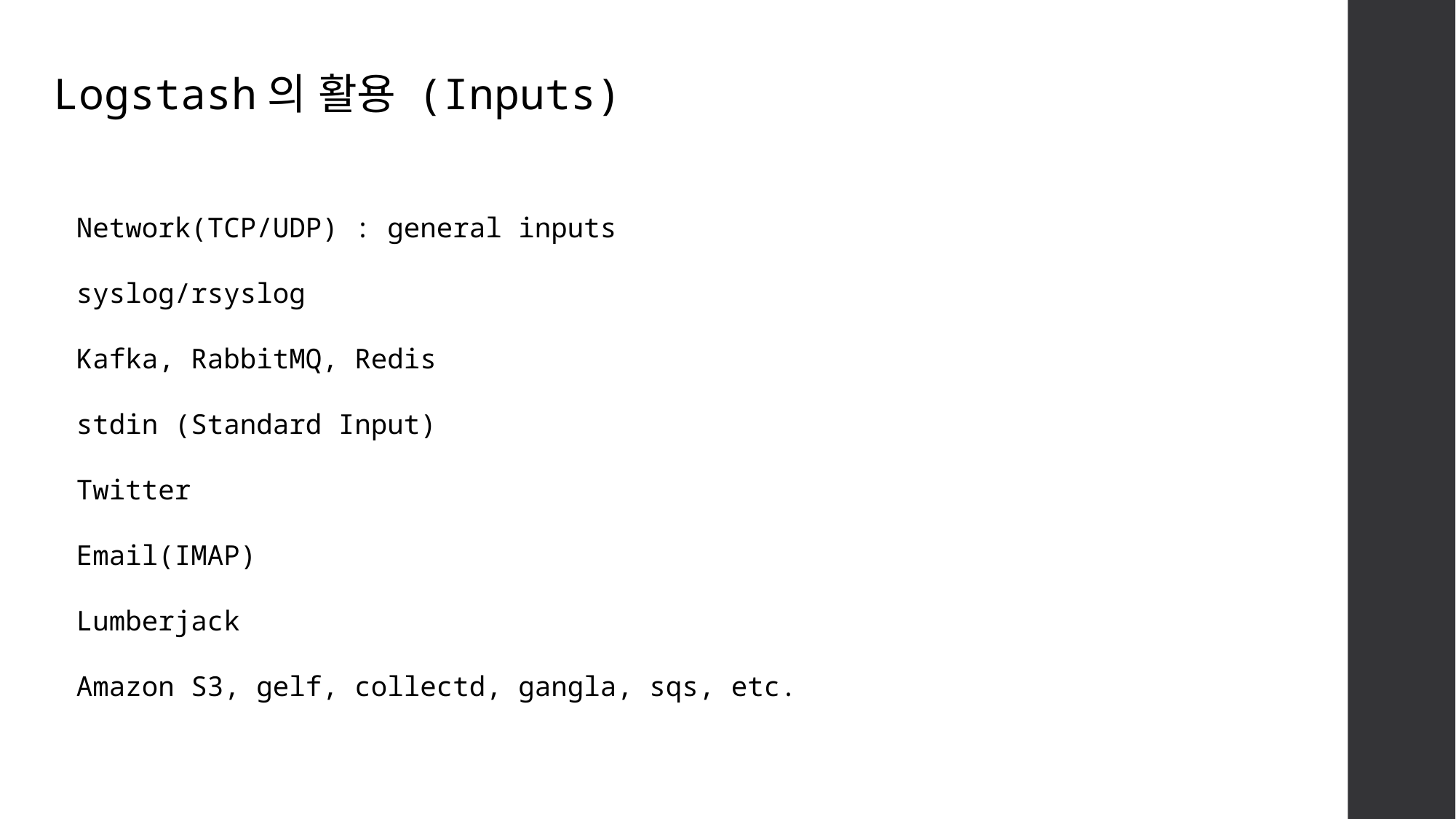

Logstash의 활용 (Inputs)
Network(TCP/UDP) : general inputs
syslog/rsyslog
Kafka, RabbitMQ, Redis
stdin (Standard Input)
Twitter
Email(IMAP)
Lumberjack
Amazon S3, gelf, collectd, gangla, sqs, etc.